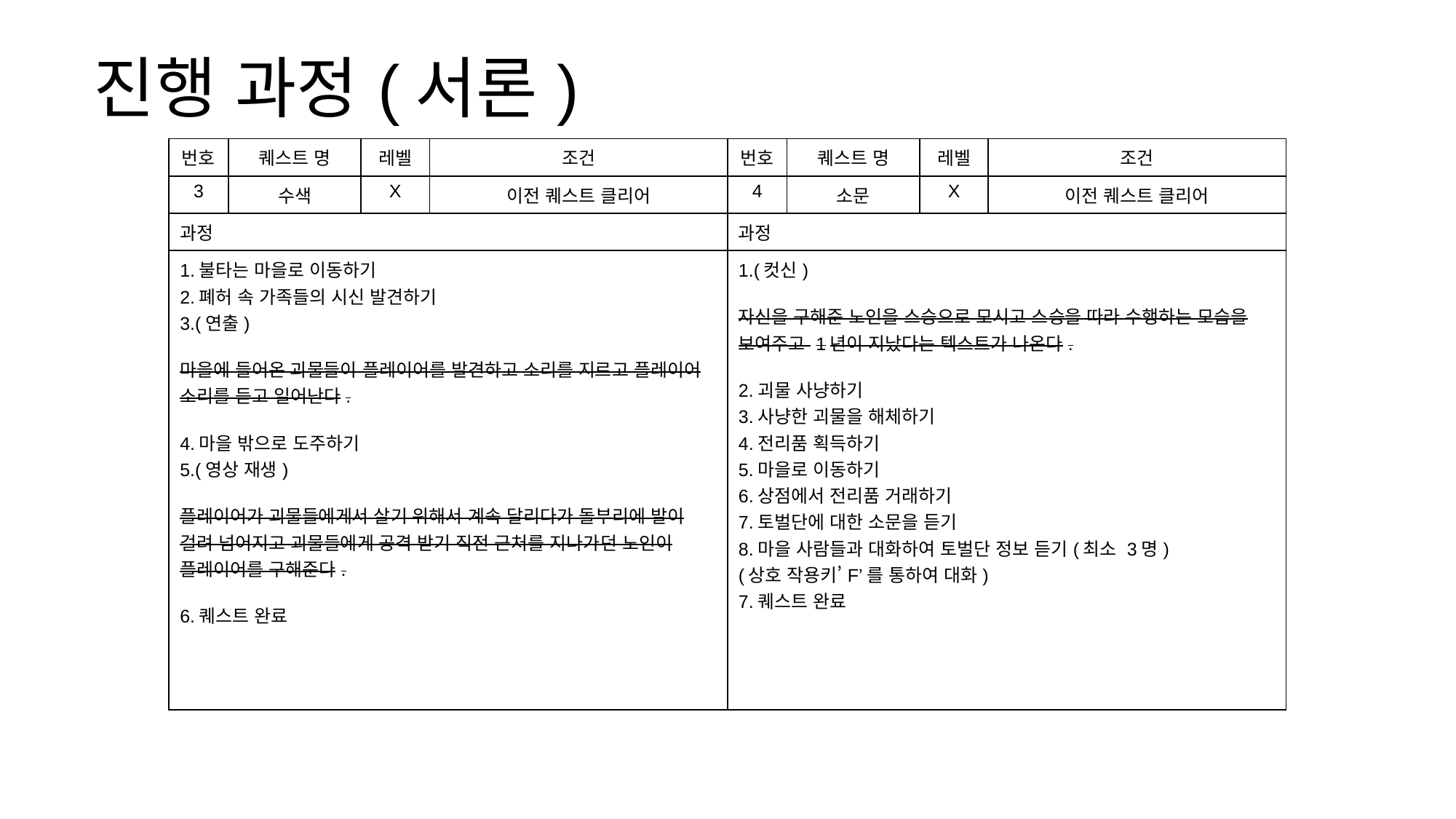

진행 과정(서론)
| 번호 | 퀘스트 명 | 레벨 | 조건 |
| --- | --- | --- | --- |
| 3 | 수색 | X | 이전 퀘스트 클리어 |
| 과정 |  |  |  |
| 1.불타는 마을로 이동하기 2.폐허 속 가족들의 시신 발견하기 3.(연출) 마을에 들어온 괴물들이 플레이어를 발견하고 소리를 지르고 플레이어 소리를 듣고 일어난다. 4.마을 밖으로 도주하기 5.(영상 재생) 플레이어가 괴물들에게서 살기 위해서 계속 달리다가 돌부리에 발이 걸려 넘어지고 괴물들에게 공격 받기 직전 근처를 지나가던 노인이 플레이어를 구해준다. 6.퀘스트 완료 |  |  |  |
| 번호 | 퀘스트 명 | 레벨 | 조건 |
| --- | --- | --- | --- |
| 4 | 소문 | X | 이전 퀘스트 클리어 |
| 과정 |  |  |  |
| 1.(컷신) 자신을 구해준 노인을 스승으로 모시고 스승을 따라 수행하는 모습을 보여주고 1년이 지났다는 텍스트가 나온다. 2.괴물 사냥하기 3.사냥한 괴물을 해체하기 4.전리품 획득하기 5.마을로 이동하기 6.상점에서 전리품 거래하기 7.토벌단에 대한 소문을 듣기 8.마을 사람들과 대화하여 토벌단 정보 듣기(최소 3명) (상호 작용키’F’를 통하여 대화) 7.퀘스트 완료 |  |  |  |